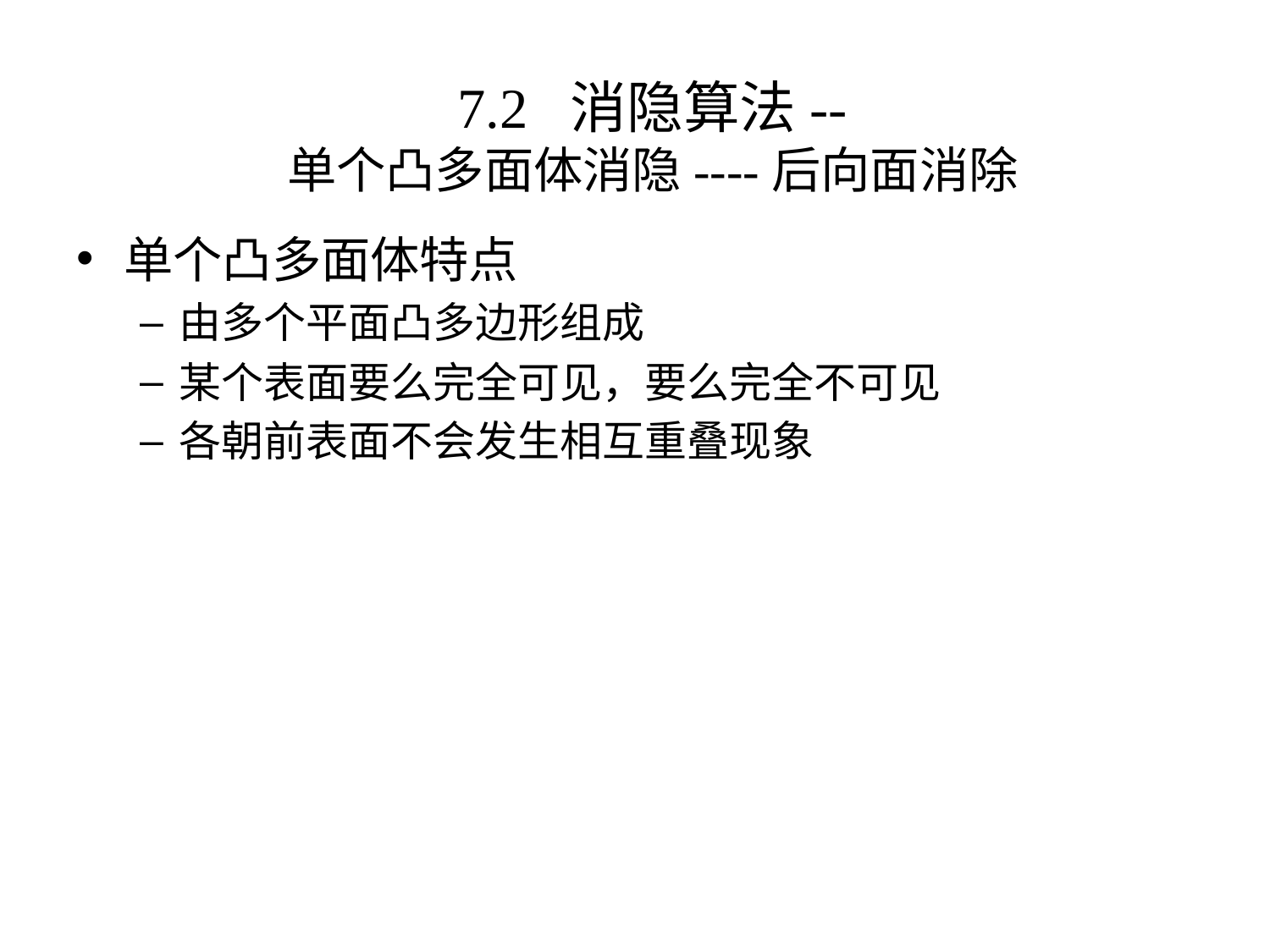

7.2  消隐算法--
单个凸多面体消隐----后向面消除
单个凸多面体特点
由多个平面凸多边形组成
某个表面要么完全可见，要么完全不可见
各朝前表面不会发生相互重叠现象